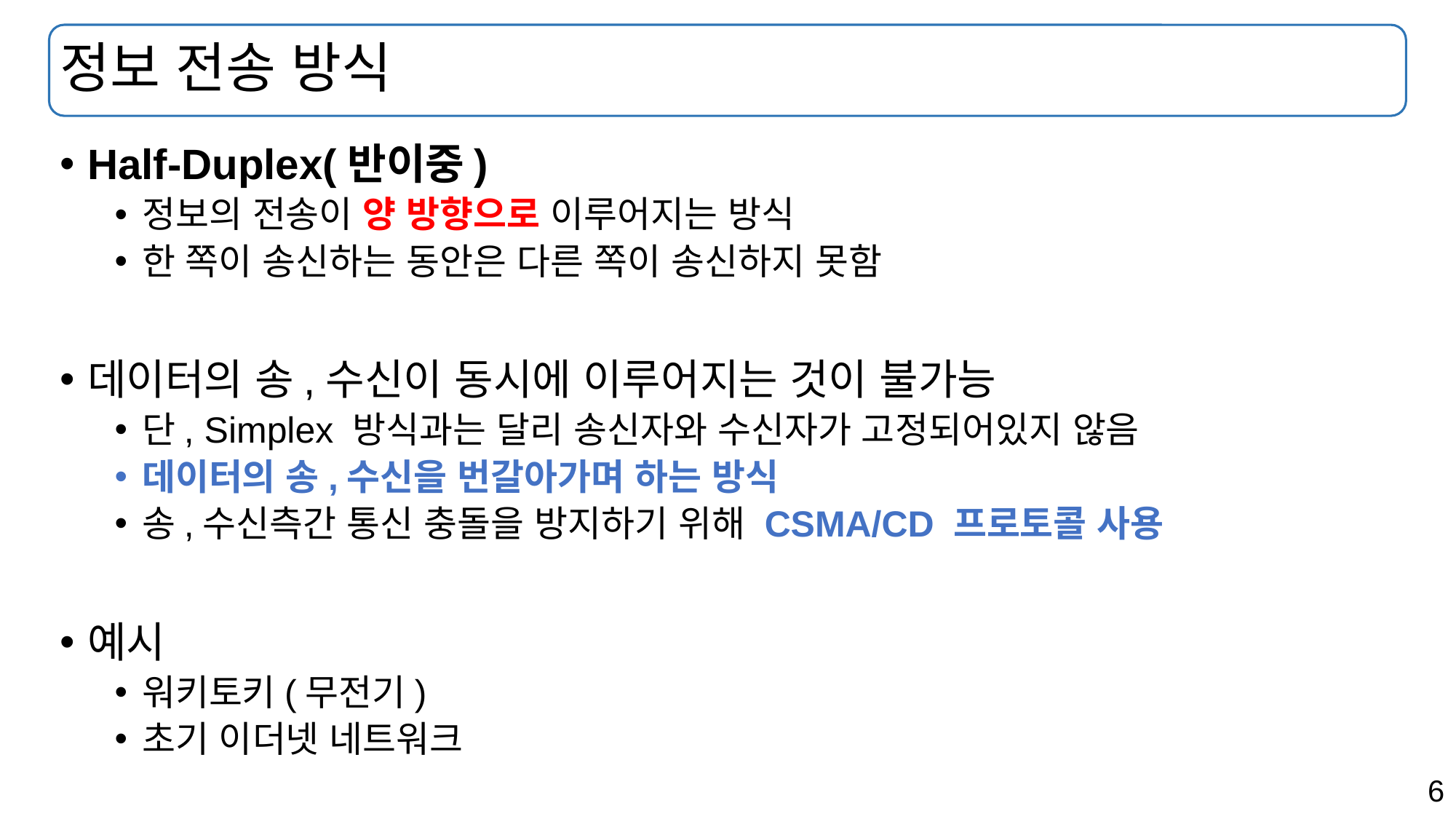

# 정보 전송 방식
Half-Duplex(반이중)
정보의 전송이 양 방향으로 이루어지는 방식
한 쪽이 송신하는 동안은 다른 쪽이 송신하지 못함

데이터의 송,수신이 동시에 이루어지는 것이 불가능
단, Simplex 방식과는 달리 송신자와 수신자가 고정되어있지 않음
데이터의 송,수신을 번갈아가며 하는 방식
송,수신측간 통신 충돌을 방지하기 위해 CSMA/CD 프로토콜 사용

예시
워키토키(무전기)
초기 이더넷 네트워크